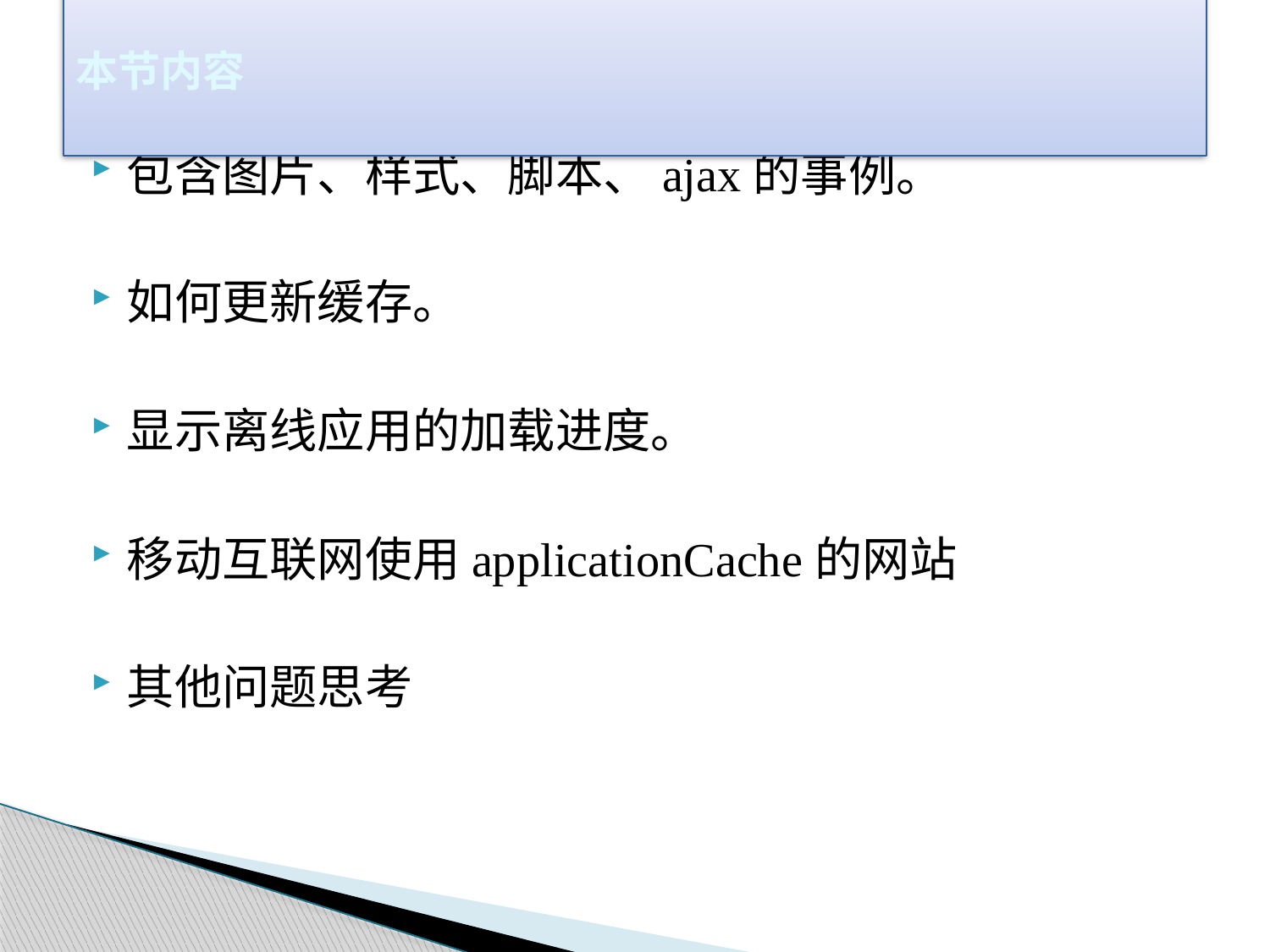

# 本节内容
包含图片、样式、脚本、ajax的事例。

如何更新缓存。

显示离线应用的加载进度。

移动互联网使用applicationCache的网站

其他问题思考